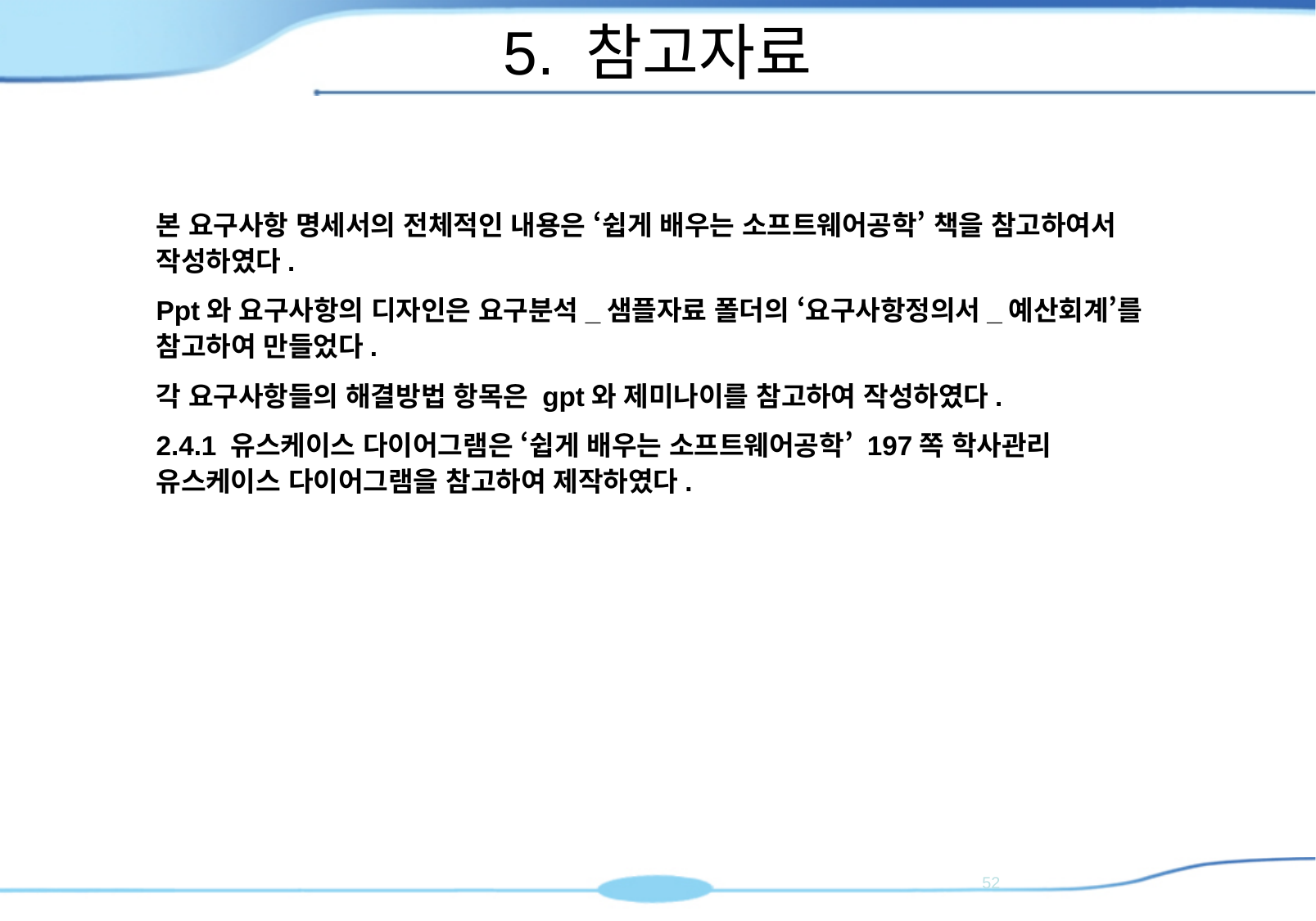

# 5. 참고자료

본 요구사항 명세서의 전체적인 내용은 ‘쉽게 배우는 소프트웨어공학’ 책을 참고하여서 작성하였다.
Ppt와 요구사항의 디자인은 요구분석_샘플자료 폴더의 ‘요구사항정의서_예산회계’를 참고하여 만들었다.
각 요구사항들의 해결방법 항목은 gpt와 제미나이를 참고하여 작성하였다.
2.4.1 유스케이스 다이어그램은 ‘쉽게 배우는 소프트웨어공학’ 197쪽 학사관리 유스케이스 다이어그램을 참고하여 제작하였다.
52